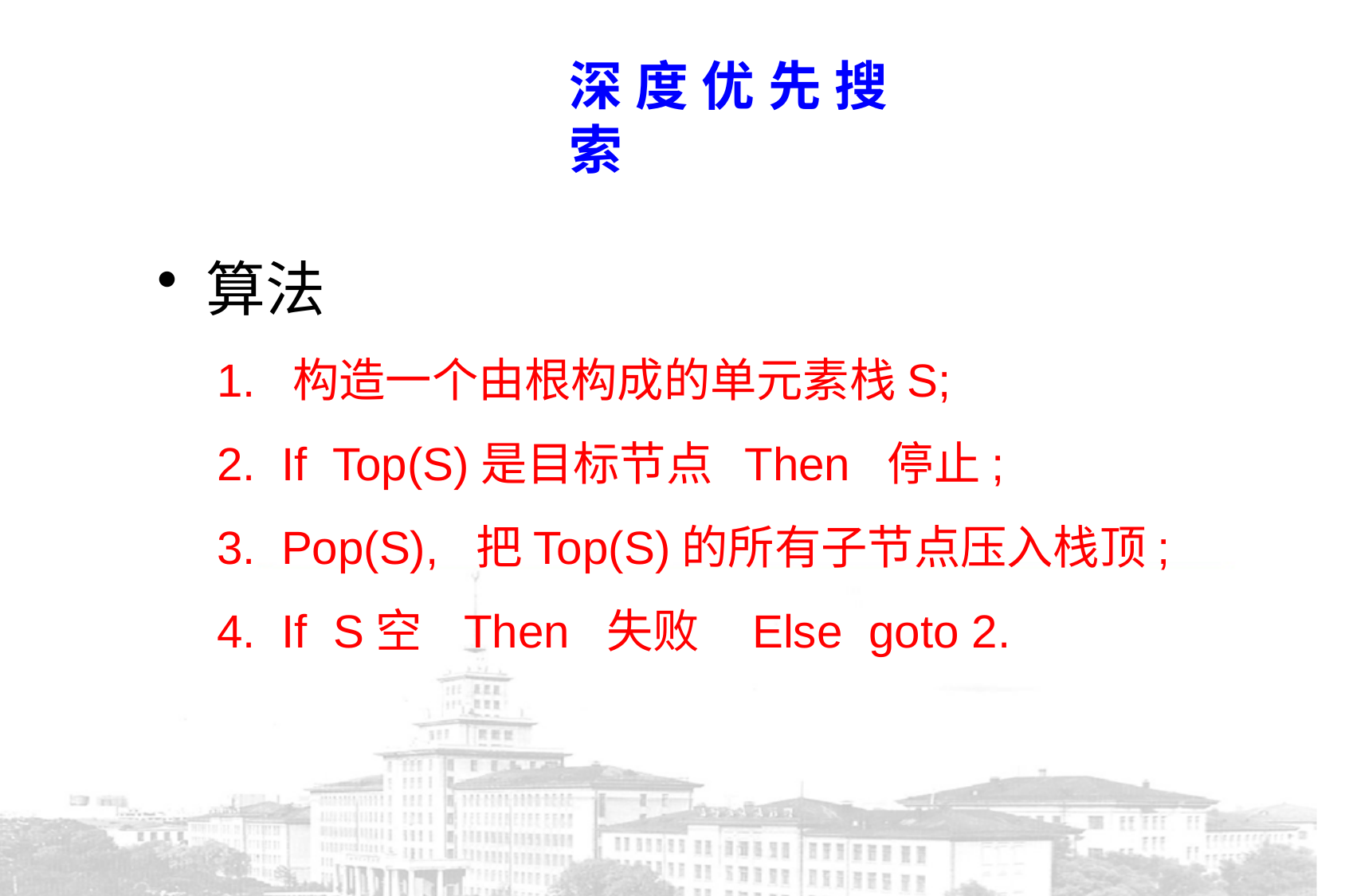

# 深度优先搜索
 算法
1.  构造一个由根构成的单元素栈S;
2.  If  Top(S)是目标节点  Then  停止;
3.  Pop(S),  把Top(S)的所有子节点压入栈顶;
4.  If  S空   Then  失败    Else  goto 2.